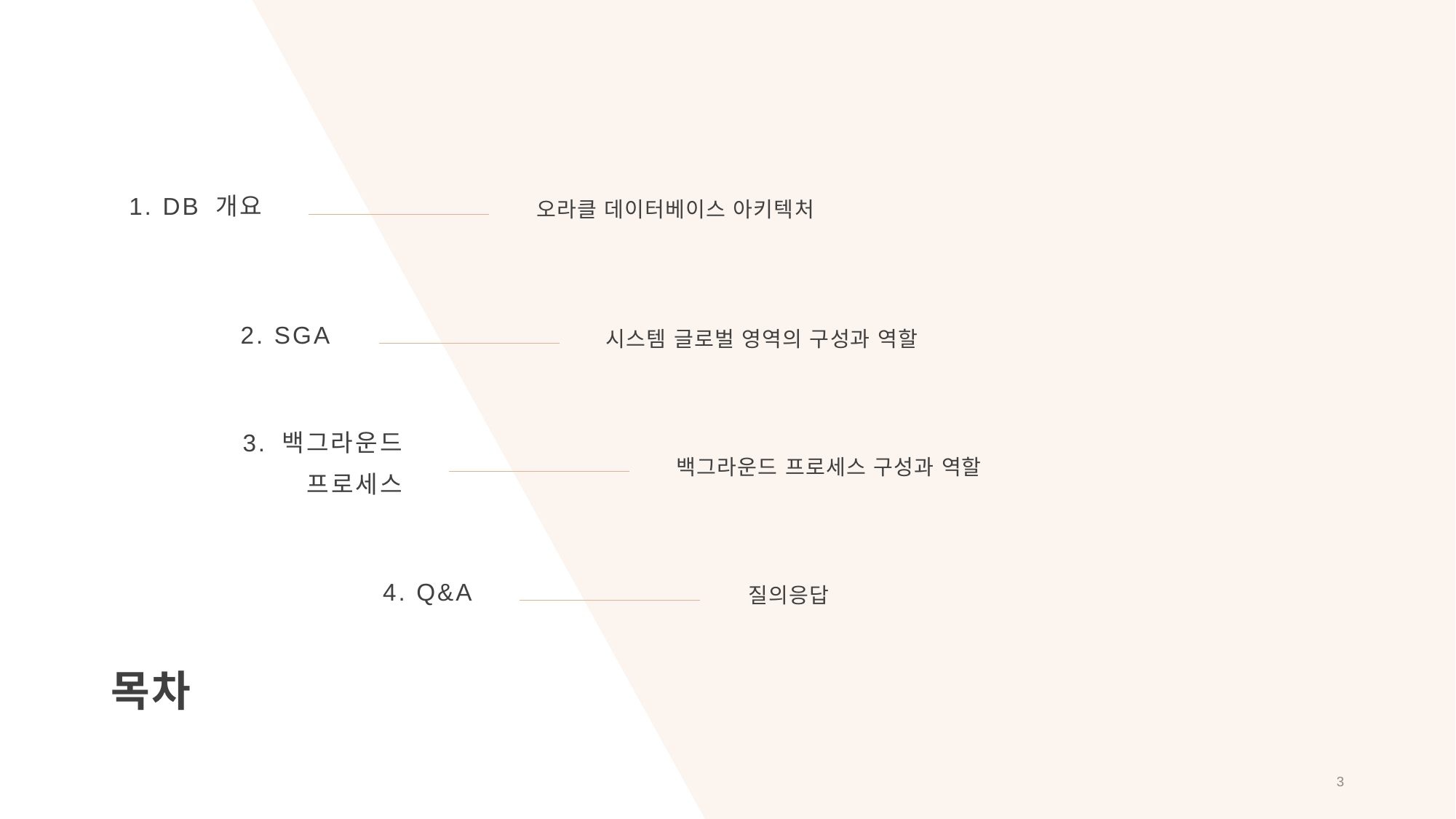

1. DB 개요
오라클 데이터베이스 아키텍처
2. SGA
시스템 글로벌 영역의 구성과 역할
3. 백그라운드
프로세스
백그라운드 프로세스 구성과 역할
4. Q&A
질의응답
# 목차
3